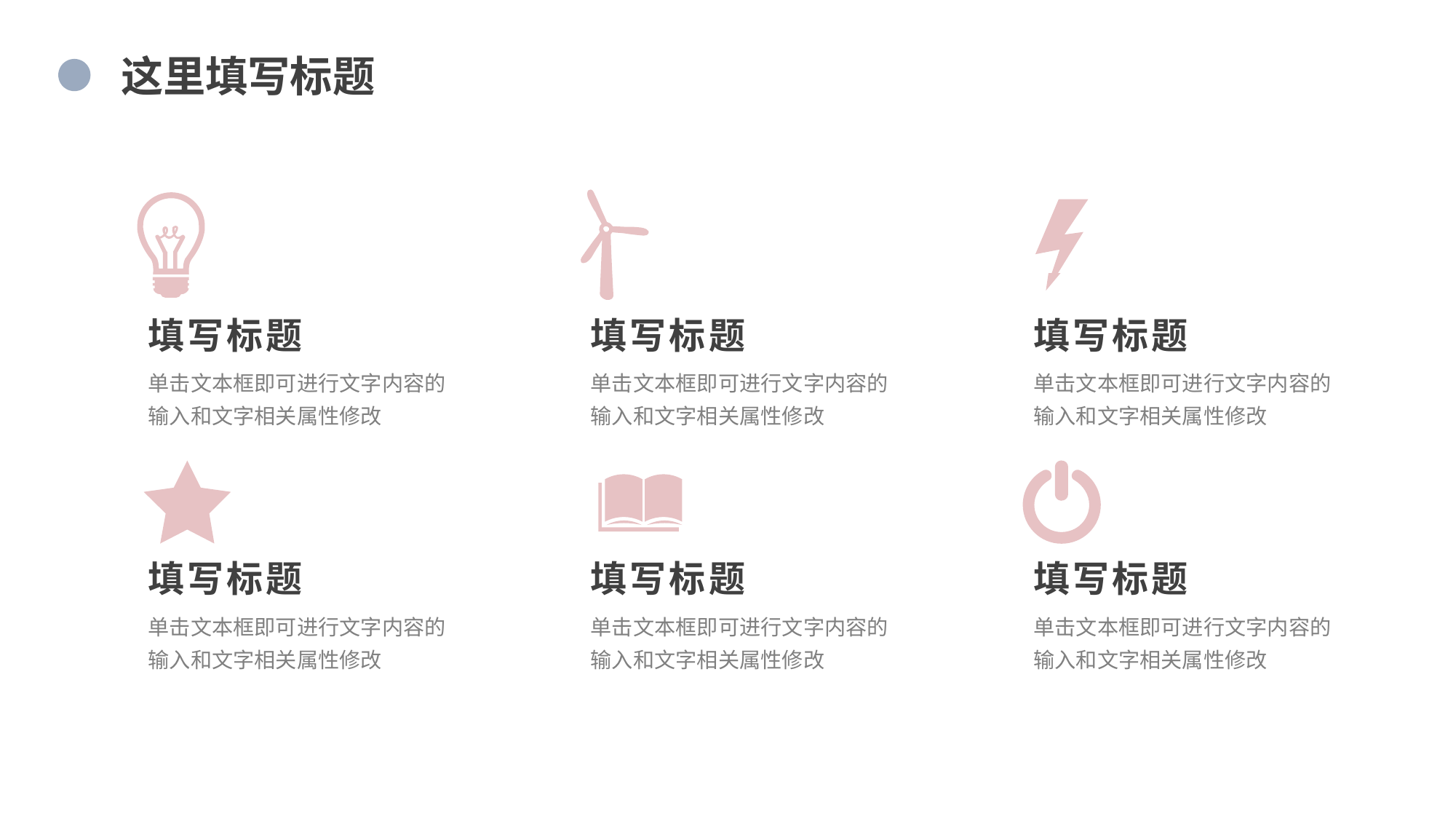

填写标题
填写标题
填写标题
单击文本框即可进行文字内容的输入和文字相关属性修改
单击文本框即可进行文字内容的输入和文字相关属性修改
单击文本框即可进行文字内容的输入和文字相关属性修改

填写标题
填写标题
填写标题
单击文本框即可进行文字内容的输入和文字相关属性修改
单击文本框即可进行文字内容的输入和文字相关属性修改
单击文本框即可进行文字内容的输入和文字相关属性修改